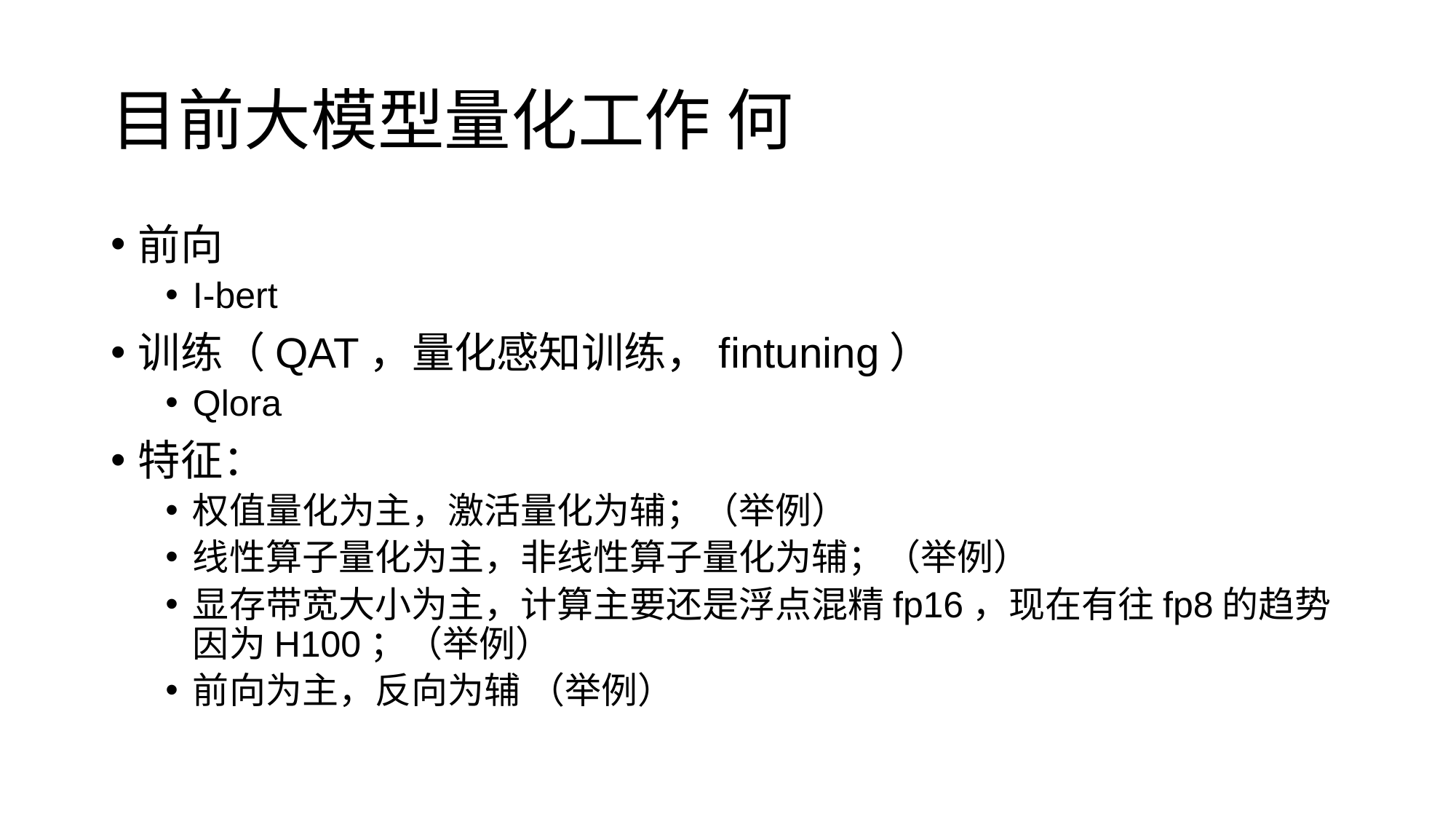

# 目前大模型量化工作 何
前向
I-bert
训练（QAT，量化感知训练，fintuning）
Qlora
特征：
权值量化为主，激活量化为辅；（举例）
线性算子量化为主，非线性算子量化为辅；（举例）
显存带宽大小为主，计算主要还是浮点混精fp16，现在有往fp8的趋势因为H100；（举例）
前向为主，反向为辅 （举例）